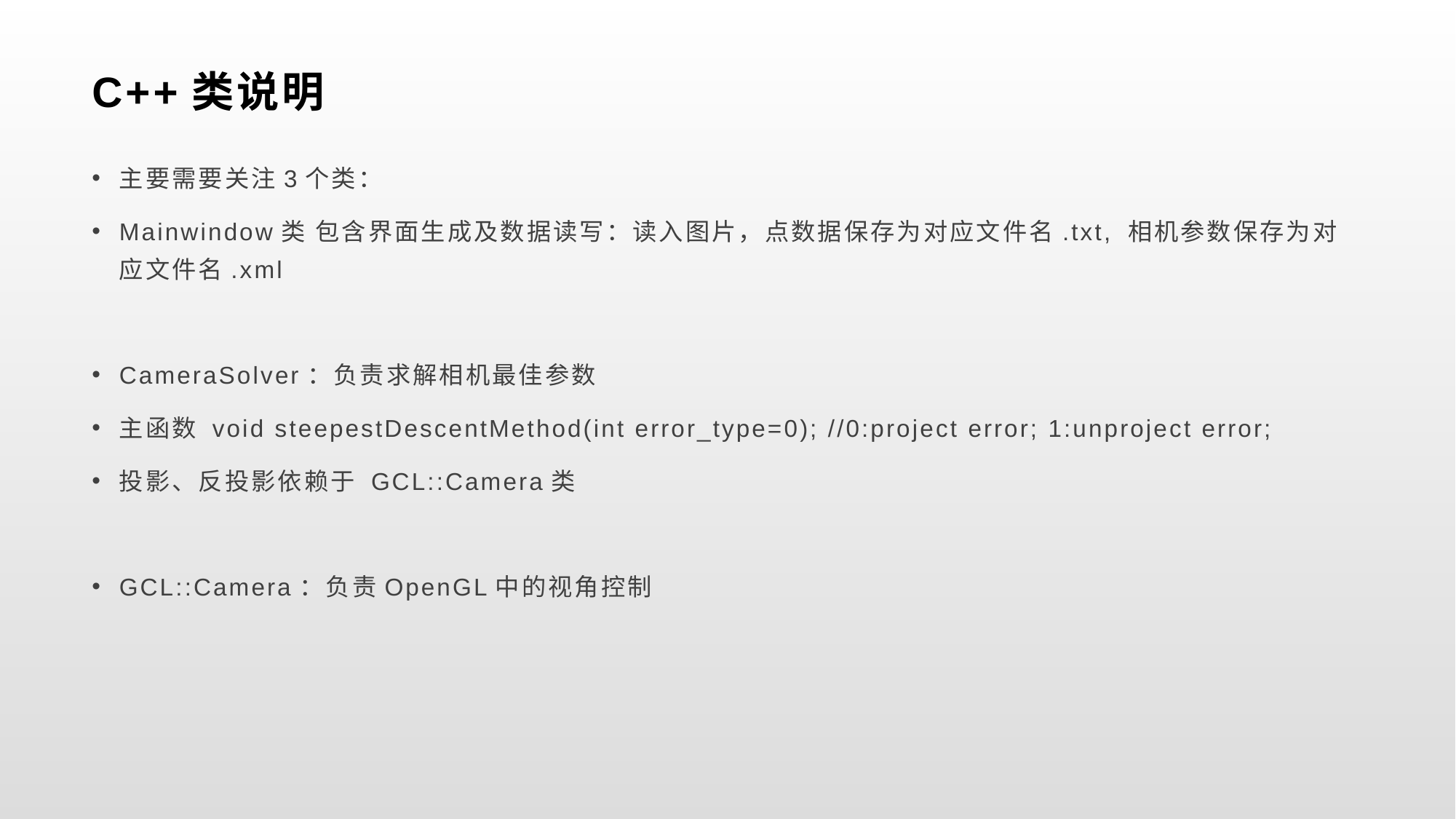

# C++类说明
主要需要关注3个类：
Mainwindow类 包含界面生成及数据读写：读入图片，点数据保存为对应文件名.txt, 相机参数保存为对应文件名.xml

CameraSolver：负责求解相机最佳参数
主函数 void steepestDescentMethod(int error_type=0); //0:project error; 1:unproject error;
投影、反投影依赖于 GCL::Camera类

GCL::Camera：负责OpenGL中的视角控制